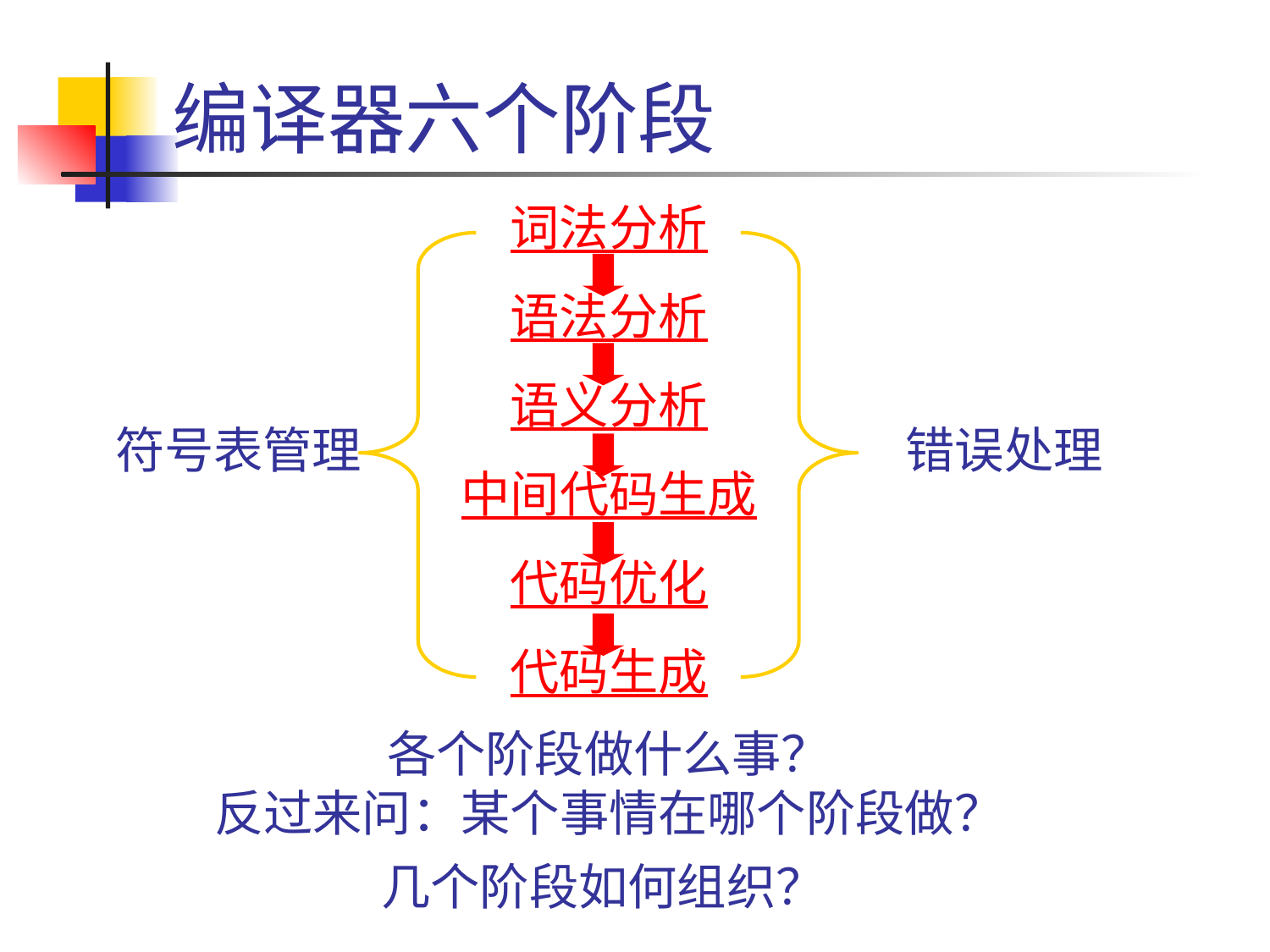

# 编译器六个阶段
词法分析

语法分析

语义分析
符号表管理
错误处理

中间代码生成

代码优化

代码生成
各个阶段做什么事？
反过来问：某个事情在哪个阶段做？
几个阶段如何组织？